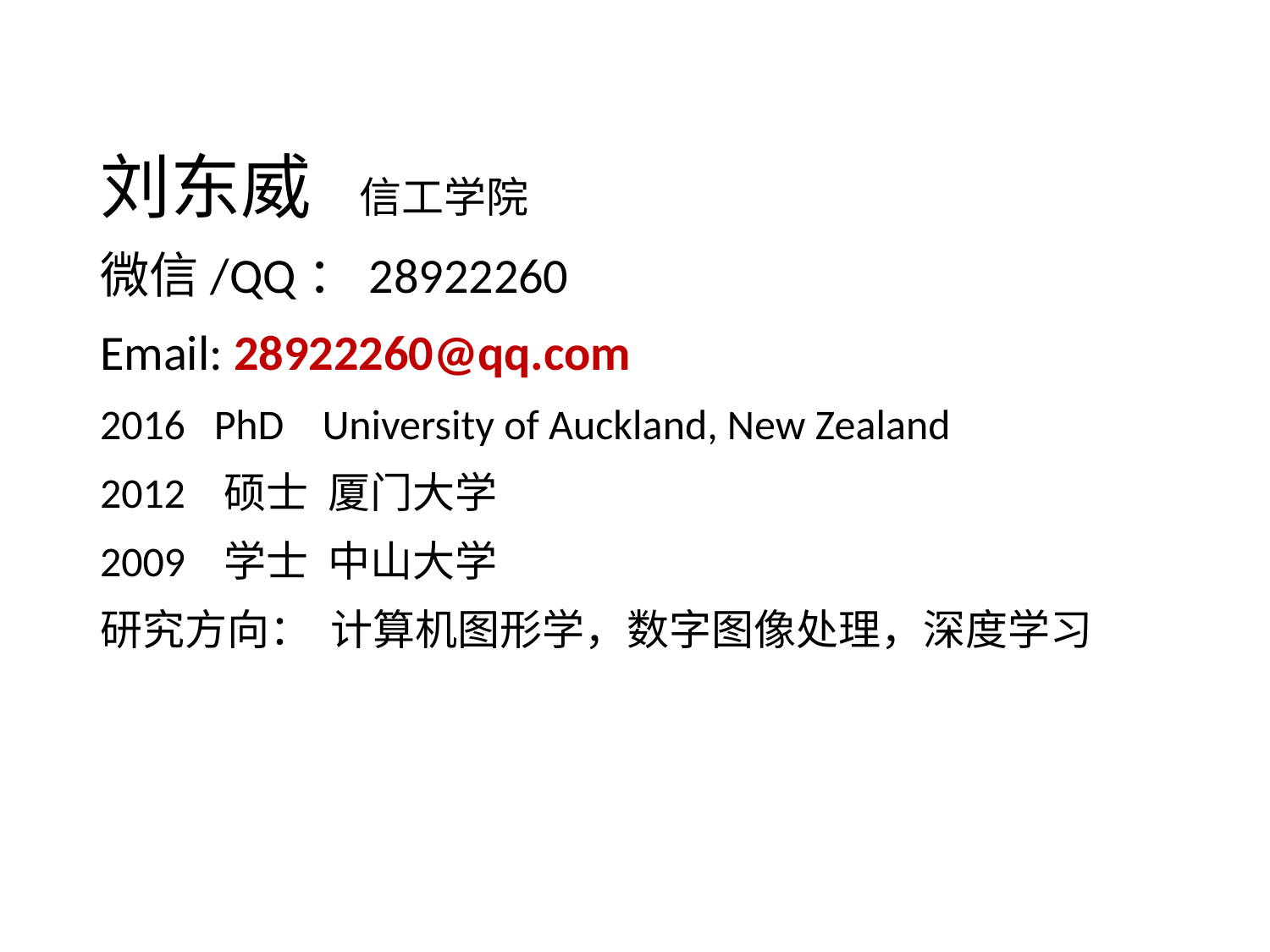

刘东威   信工学院
微信/QQ：28922260
Email: 28922260@qq.com
2016   PhD    University of Auckland, New Zealand
2012   硕士  厦门大学
2009   学士  中山大学
研究方向：  计算机图形学，数字图像处理，深度学习